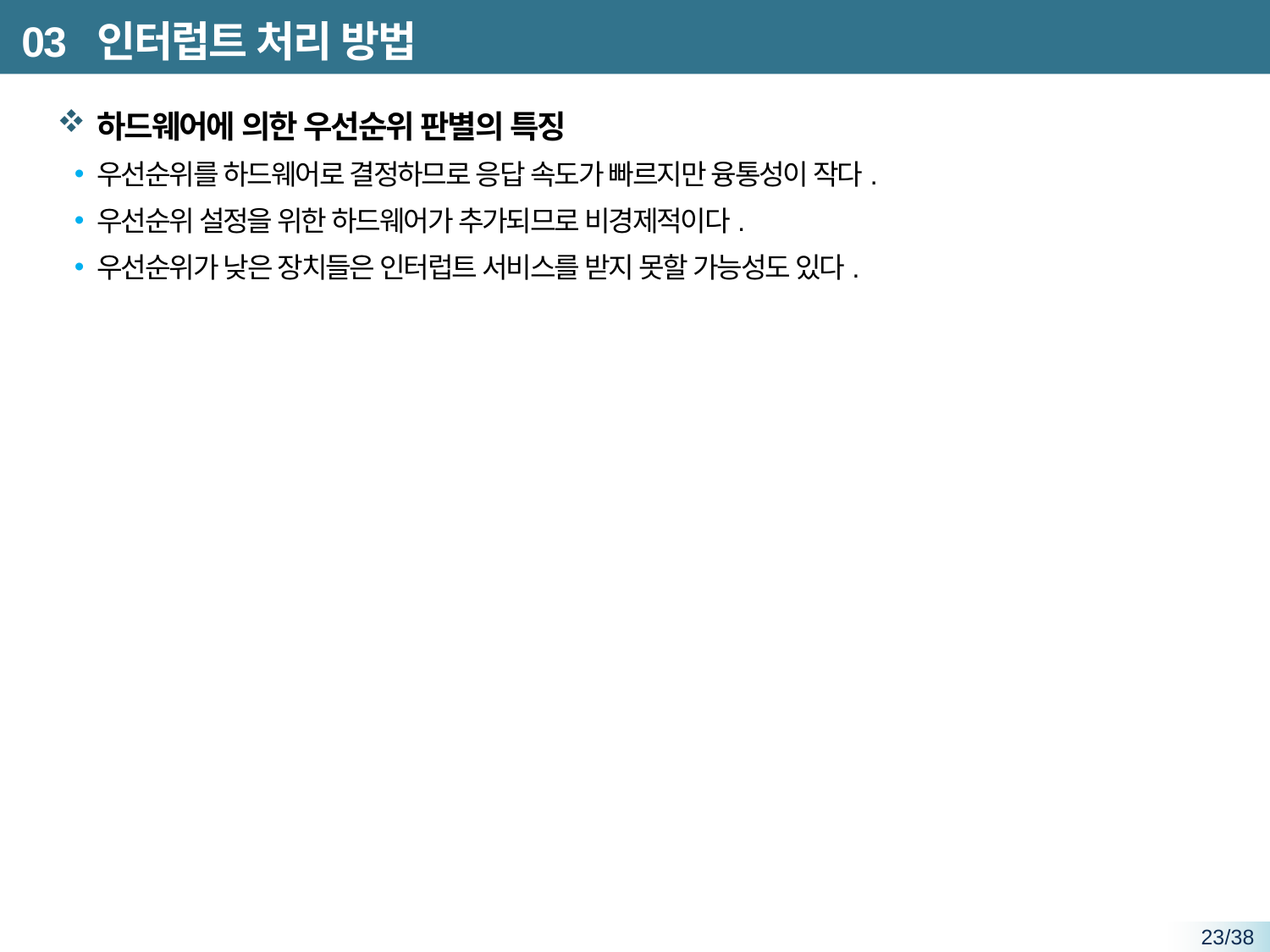

# 03  인터럽트 처리 방법
하드웨어에 의한 우선순위 판별의 특징
우선순위를 하드웨어로 결정하므로 응답 속도가 빠르지만 융통성이 작다.
우선순위 설정을 위한 하드웨어가 추가되므로 비경제적이다.
우선순위가 낮은 장치들은 인터럽트 서비스를 받지 못할 가능성도 있다.